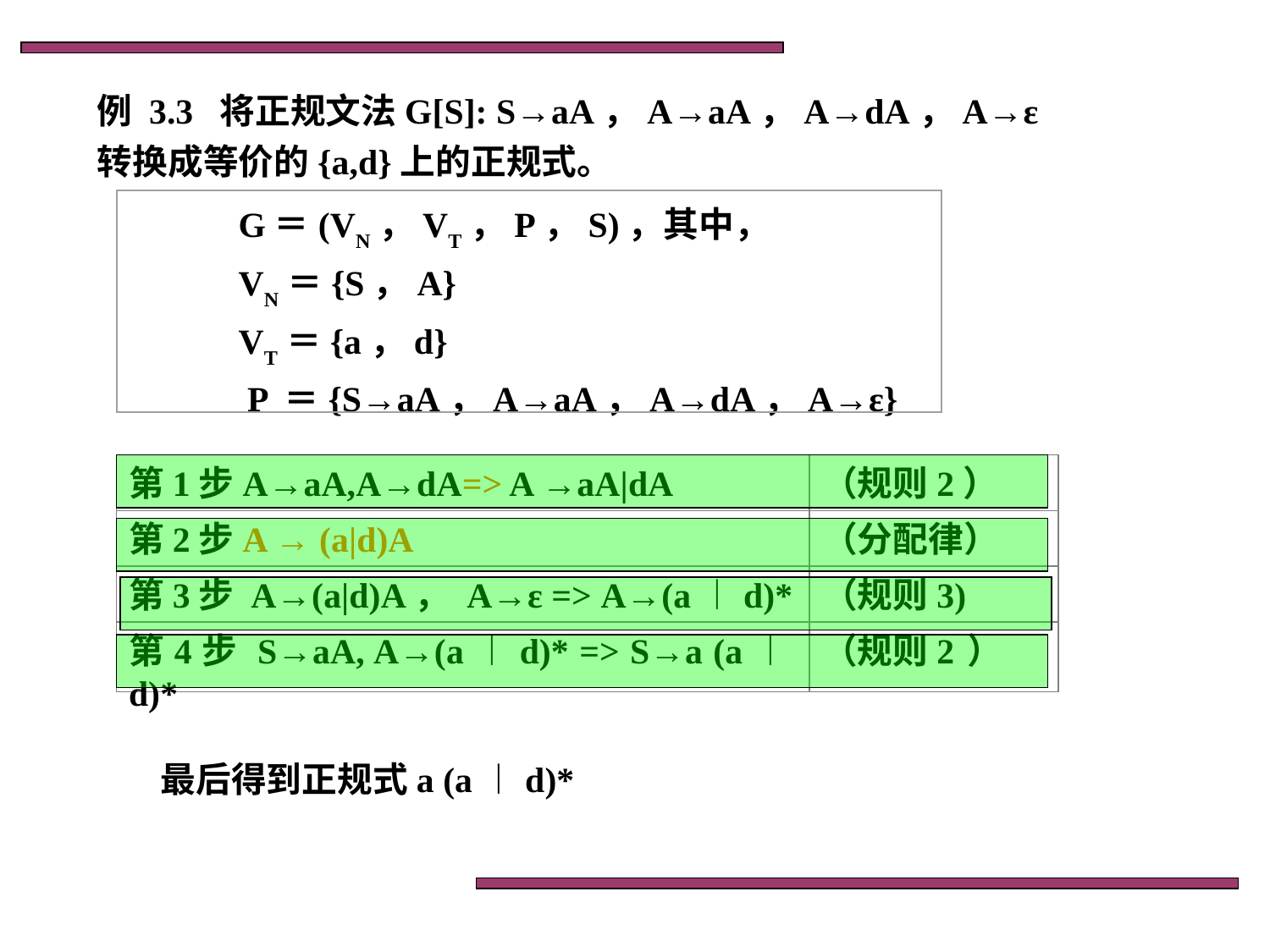

例 3.3  将正规文法G[S]: S→aA，A→aA，A→dA，A→ε转换成等价的{a,d}上的正规式。

G＝(VN，VT，P，S)，其中，
VN＝{S，A}
VT＝{a，d}
 P ＝{S→aA，A→aA，A→dA，A→ε}

第1步A→aA,A→dA=> A →aA|dA
（规则2）

第2步A → (a|d)A
（分配律）
第3步 A→(a|d)A， A→ε => A→(a︱d)*
（规则3)
第4步 S→aA, A→(a︱d)* => S→a (a︱d)*
（规则2 ）

最后得到正规式a (a︱d)*